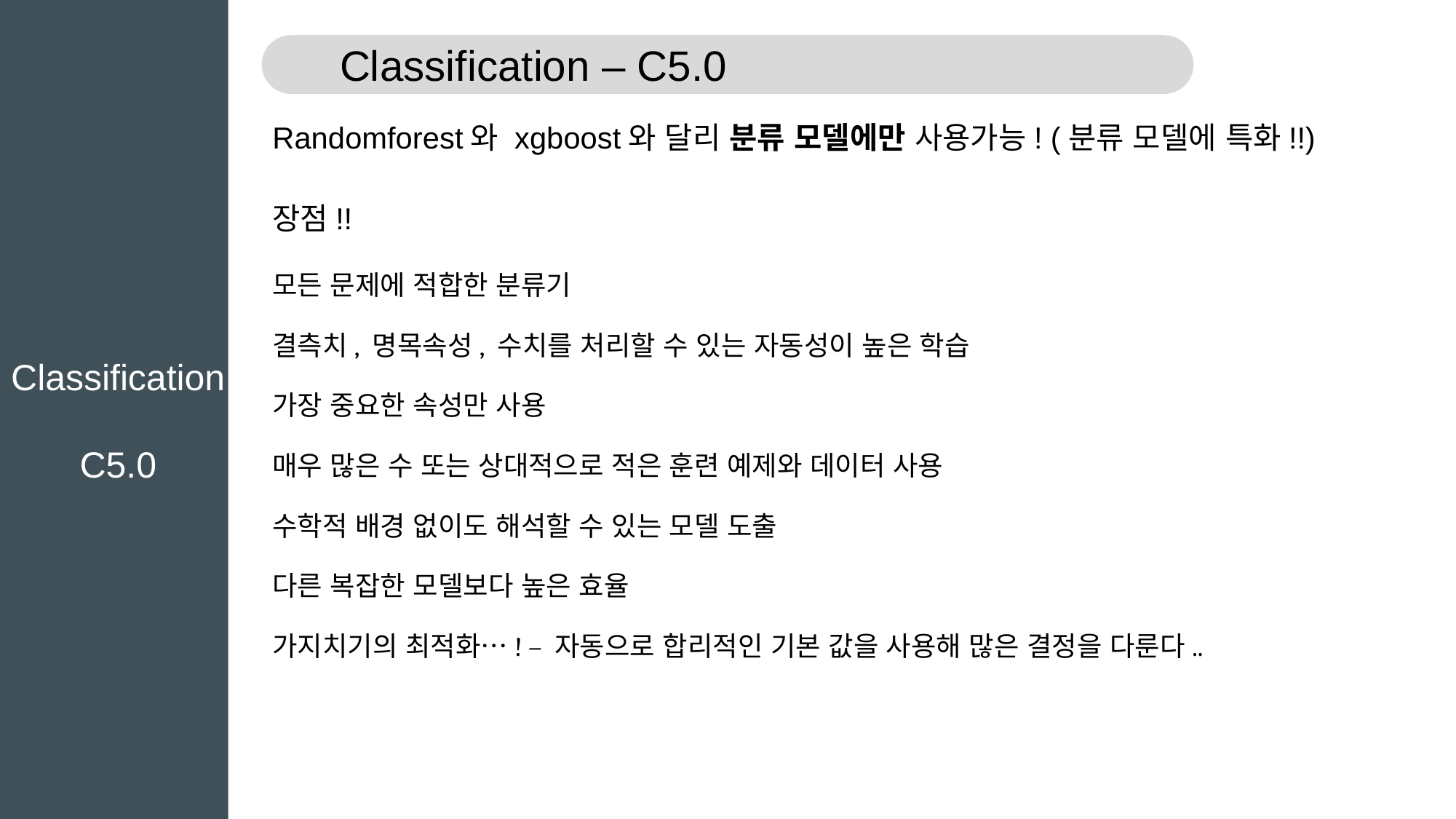

Classification – C5.0

Randomforest와 xgboost와 달리 분류 모델에만 사용가능! (분류 모델에 특화!!)
장점!!
모든 문제에 적합한 분류기
결측치, 명목속성, 수치를 처리할 수 있는 자동성이 높은 학습
가장 중요한 속성만 사용
매우 많은 수 또는 상대적으로 적은 훈련 예제와 데이터 사용
수학적 배경 없이도 해석할 수 있는 모델 도출
다른 복잡한 모델보다 높은 효율
가지치기의 최적화…! – 자동으로 합리적인 기본 값을 사용해 많은 결정을 다룬다..

Classification

C5.0